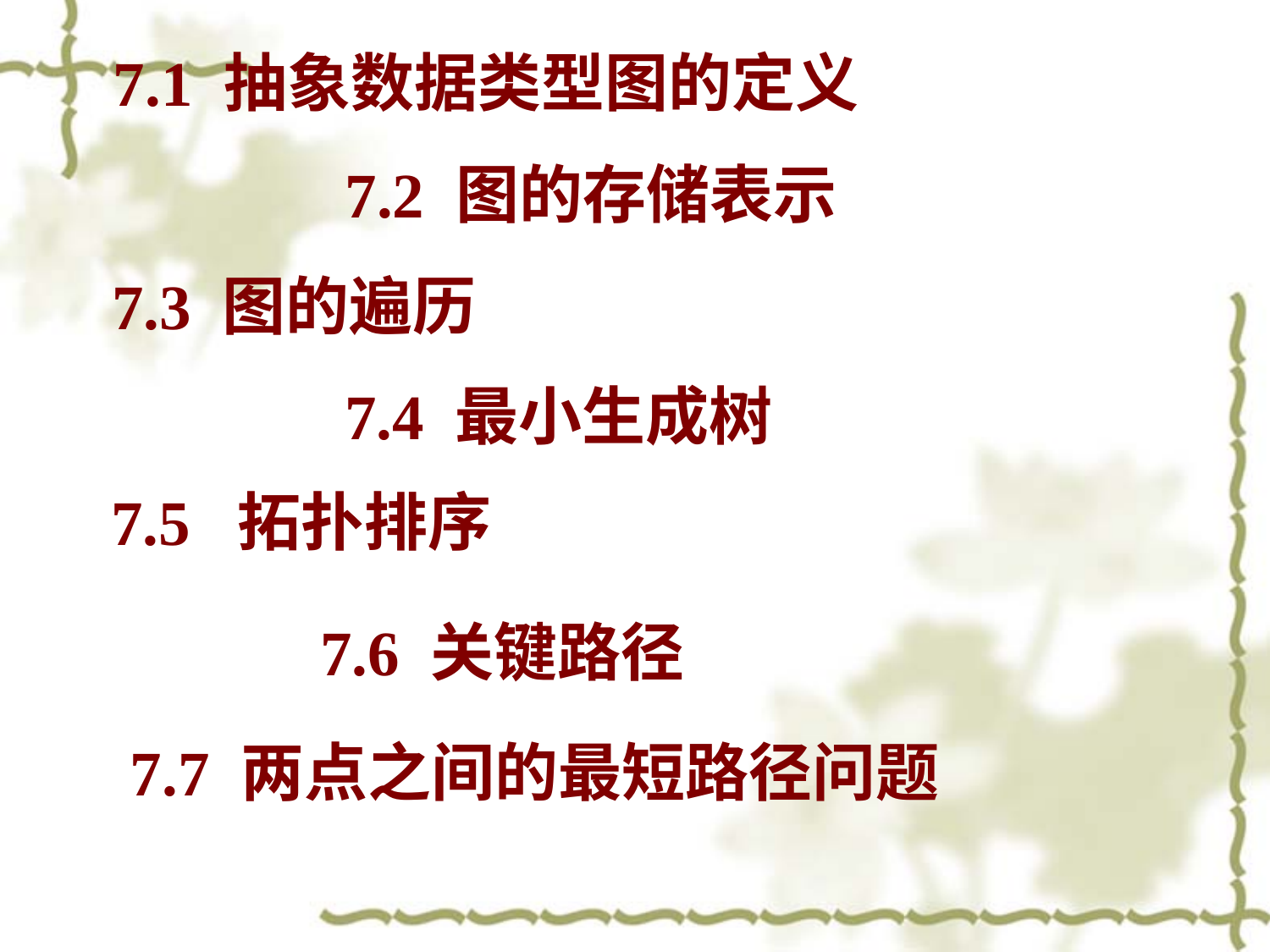

7.1 抽象数据类型图的定义
7.2 图的存储表示
7.3 图的遍历
7.4 最小生成树
7.5  拓扑排序

7.6 关键路径
7.7 两点之间的最短路径问题